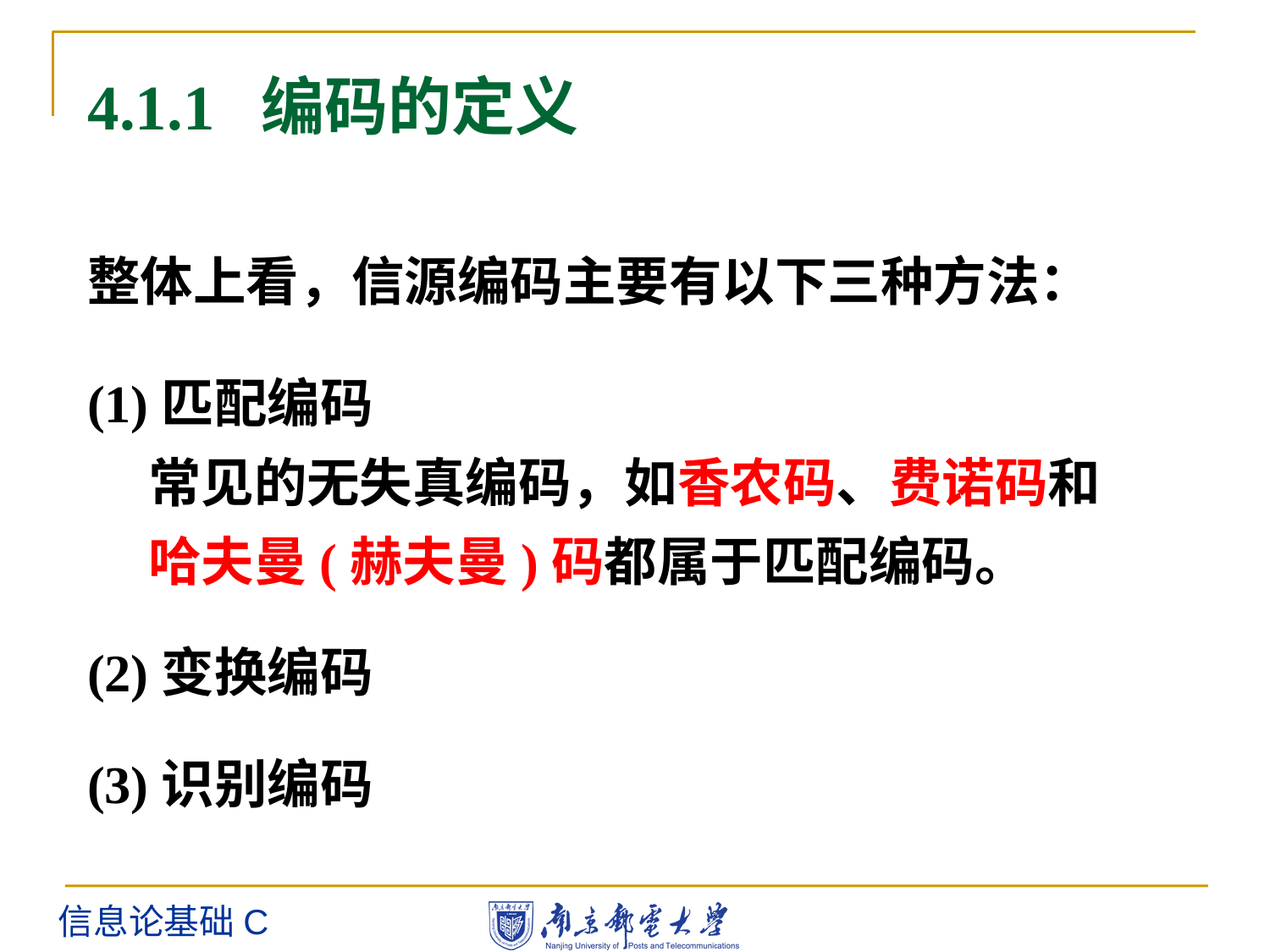

4.1.1  编码的定义
整体上看，信源编码主要有以下三种方法：
(1)匹配编码
    常见的无失真编码，如香农码、费诺码和
    哈夫曼(赫夫曼)码都属于匹配编码。
(2)变换编码
(3)识别编码
5